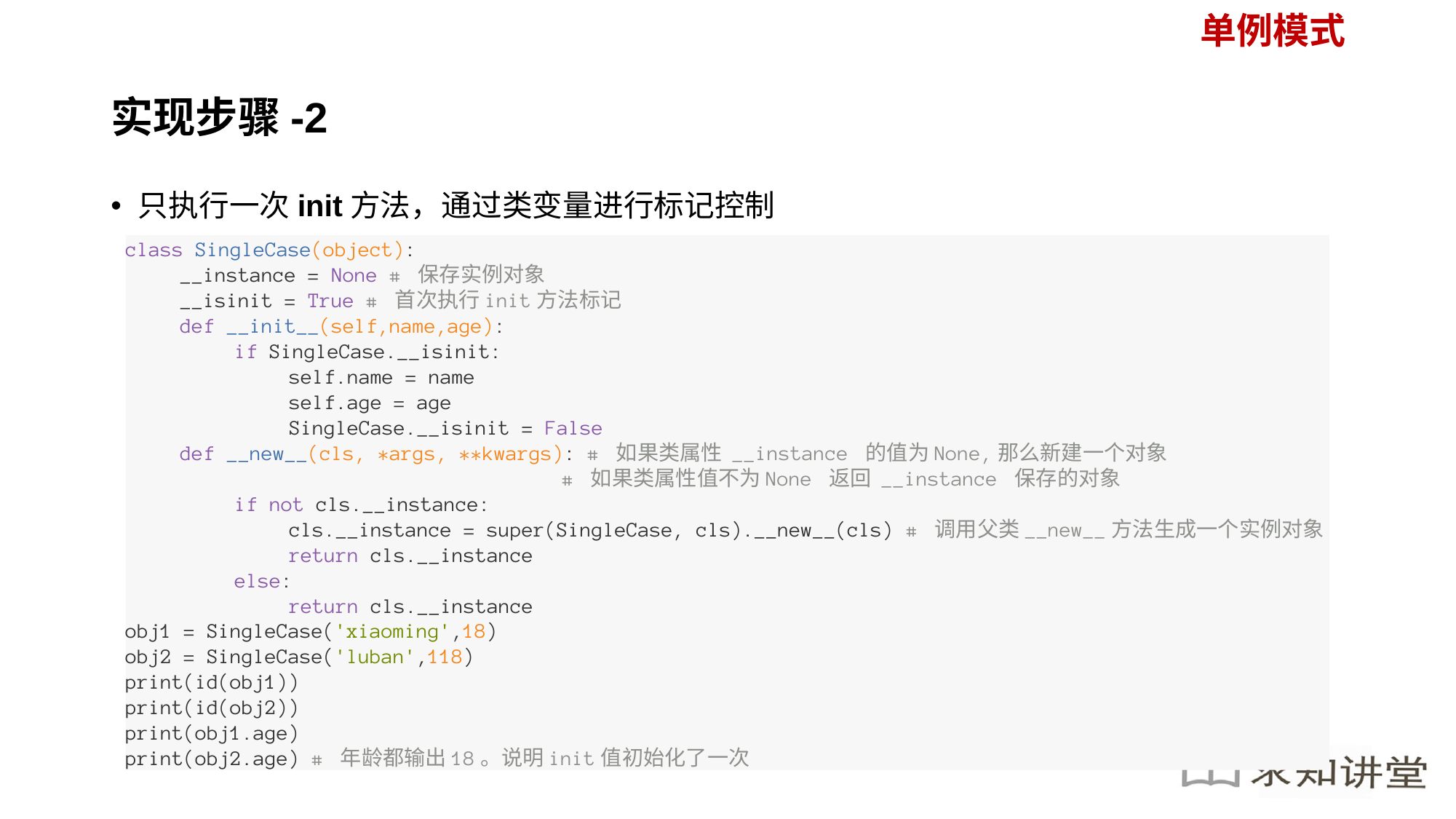

单例模式
# 实现步骤-2
只执行一次init方法，通过类变量进行标记控制

class SingleCase(object):
__instance = None # 保存实例对象
__isinit = True # 首次执行init方法标记
def __init__(self,name,age):
if SingleCase.__isinit:
self.name = name
self.age = age
SingleCase.__isinit = False
def __new__(cls, *args, **kwargs): # 如果类属性 __instance 的值为None,那么新建一个对象
			# 如果类属性值不为None 返回 __instance 保存的对象
if not cls.__instance:
cls.__instance = super(SingleCase, cls).__new__(cls) # 调用父类__new__方法生成一个实例对象
return cls.__instance
else:
return cls.__instance
obj1 = SingleCase('xiaoming',18)
obj2 = SingleCase('luban',118)
print(id(obj1))
print(id(obj2))
print(obj1.age)
print(obj2.age) # 年龄都输出18。说明init值初始化了一次